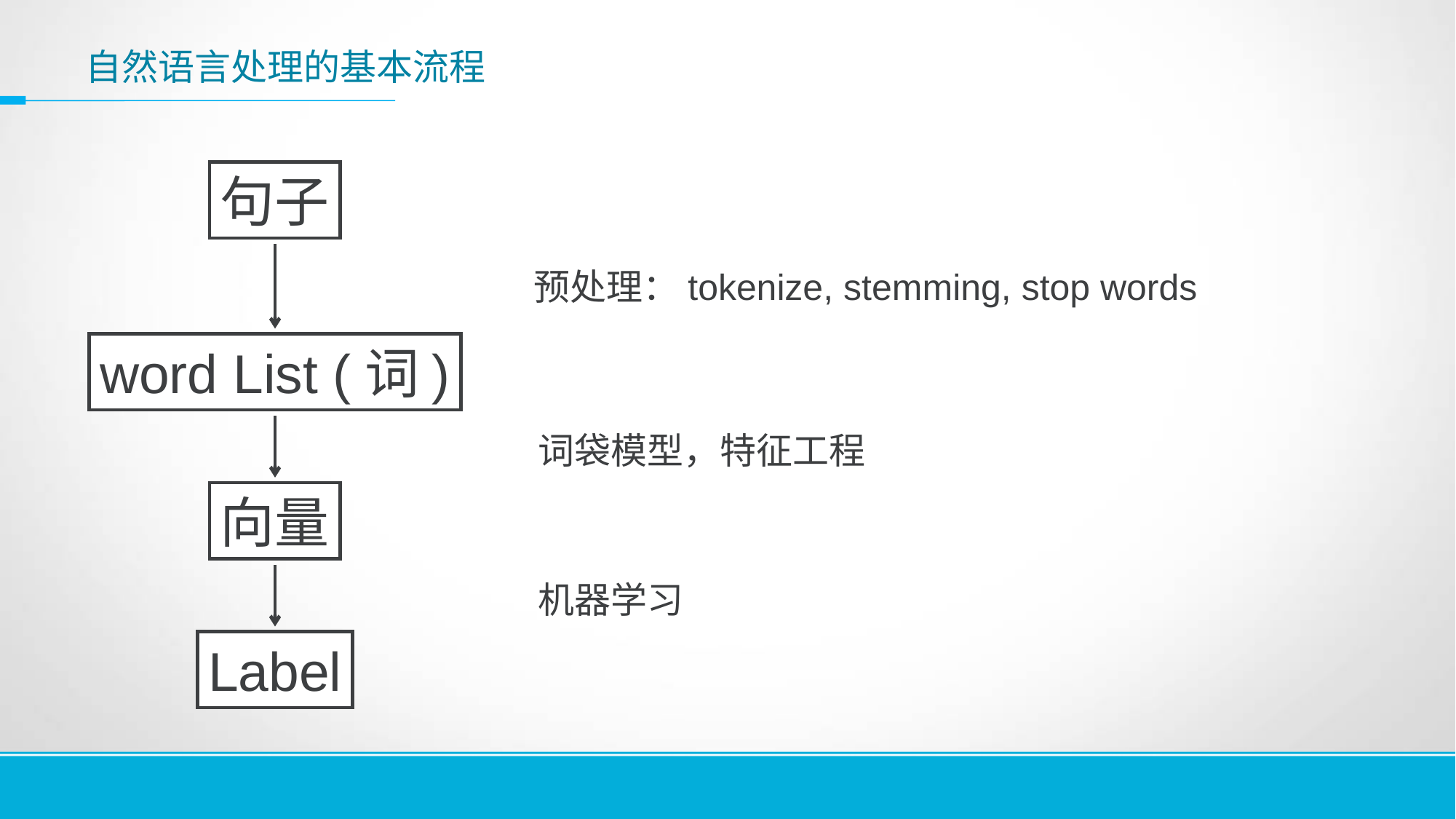

# 自然语言处理的基本流程
句子
预处理：tokenize, stemming, stop words
word List (词)
词袋模型，特征工程
向量
机器学习
Label